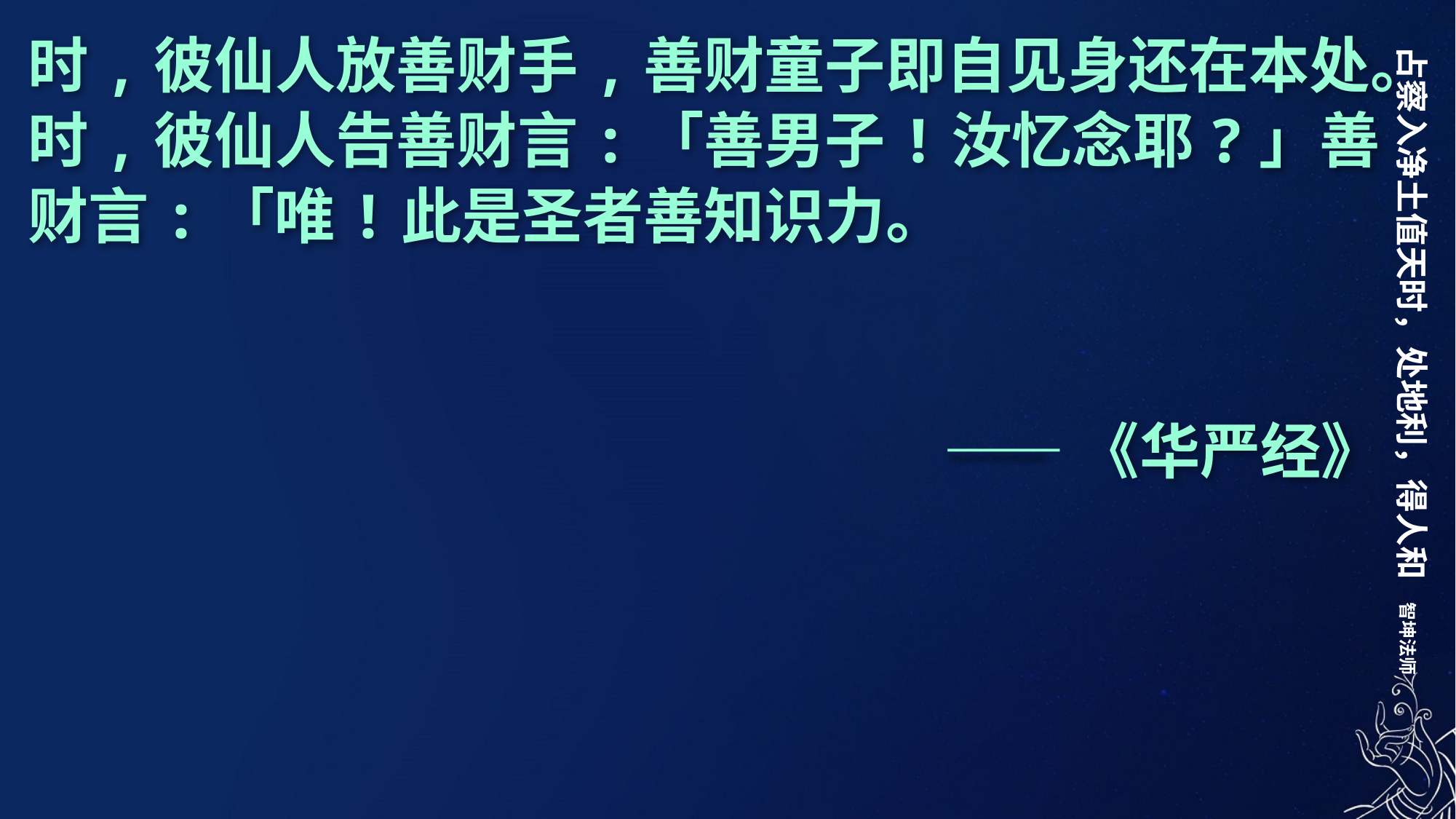

时,彼仙人放善财手,善财童子即自见身还在本处。时,彼仙人告善财言:「善男子!汝忆念耶?」善财言:「唯!此是圣者善知识力。
——《华严经》